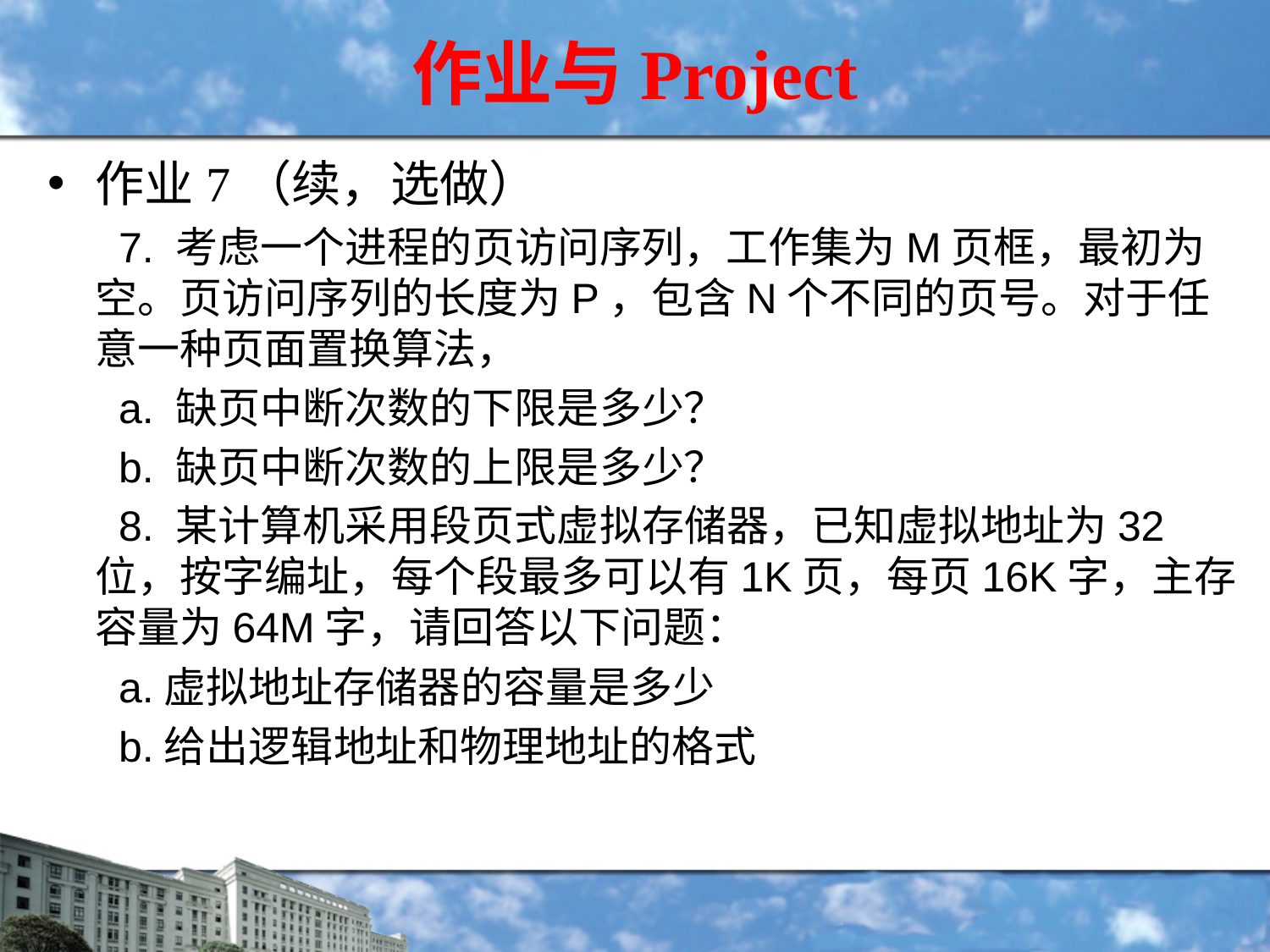

# 作业与Project
作业7（续，选做）
      7. 考虑一个进程的页访问序列，工作集为M页框，最初为空。页访问序列的长度为P，包含N个不同的页号。对于任意一种页面置换算法，
      a. 缺页中断次数的下限是多少？
      b. 缺页中断次数的上限是多少？
      8. 某计算机采用段页式虚拟存储器，已知虚拟地址为32位，按字编址，每个段最多可以有1K页，每页16K字，主存容量为64M字，请回答以下问题：
      a.虚拟地址存储器的容量是多少
      b.给出逻辑地址和物理地址的格式